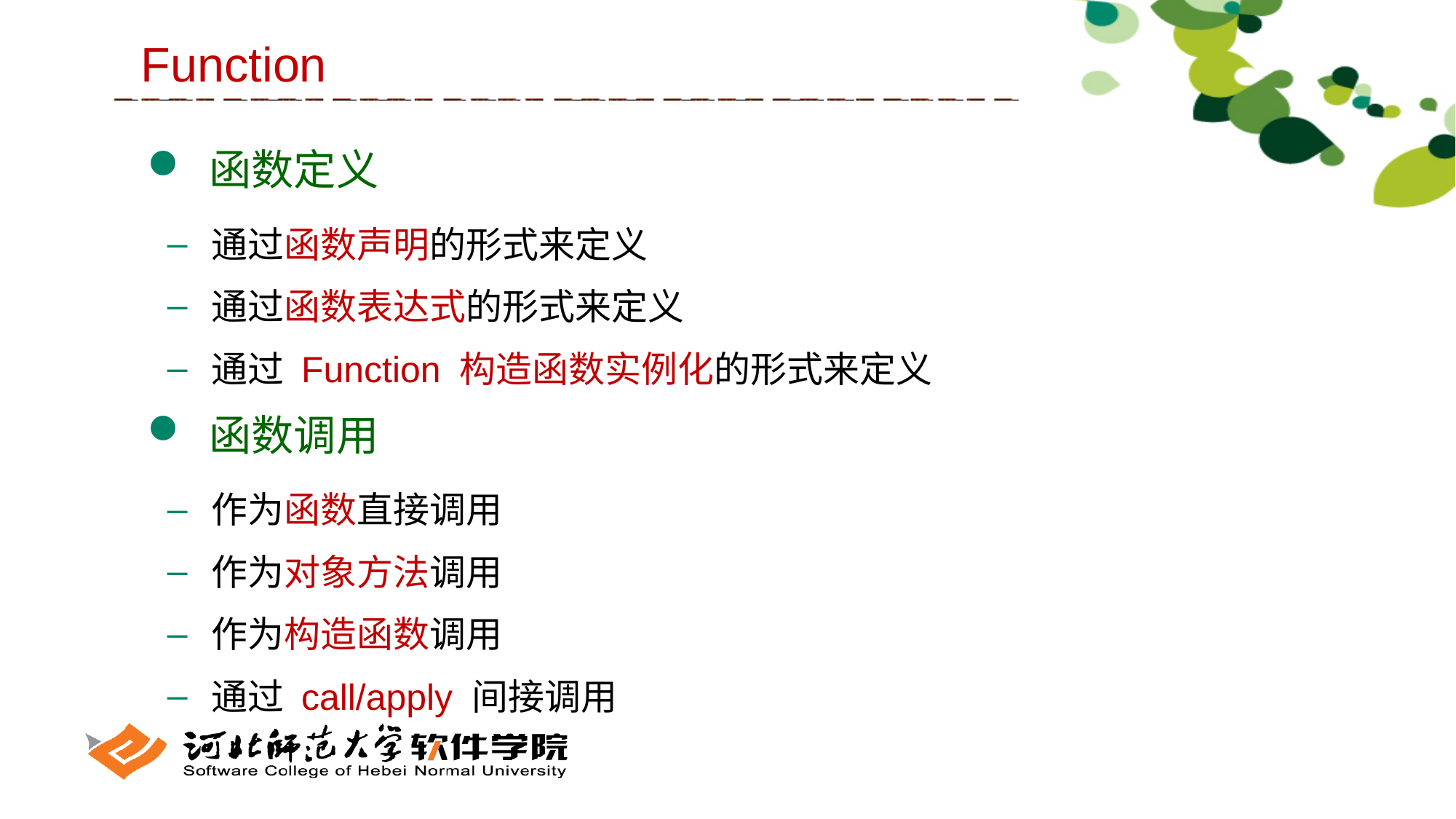

Function

 函数定义
 通过函数声明的形式来定义
 通过函数表达式的形式来定义
 通过 Function 构造函数实例化的形式来定义
 函数调用
 作为函数直接调用
 作为对象方法调用
 作为构造函数调用
 通过 call/apply 间接调用